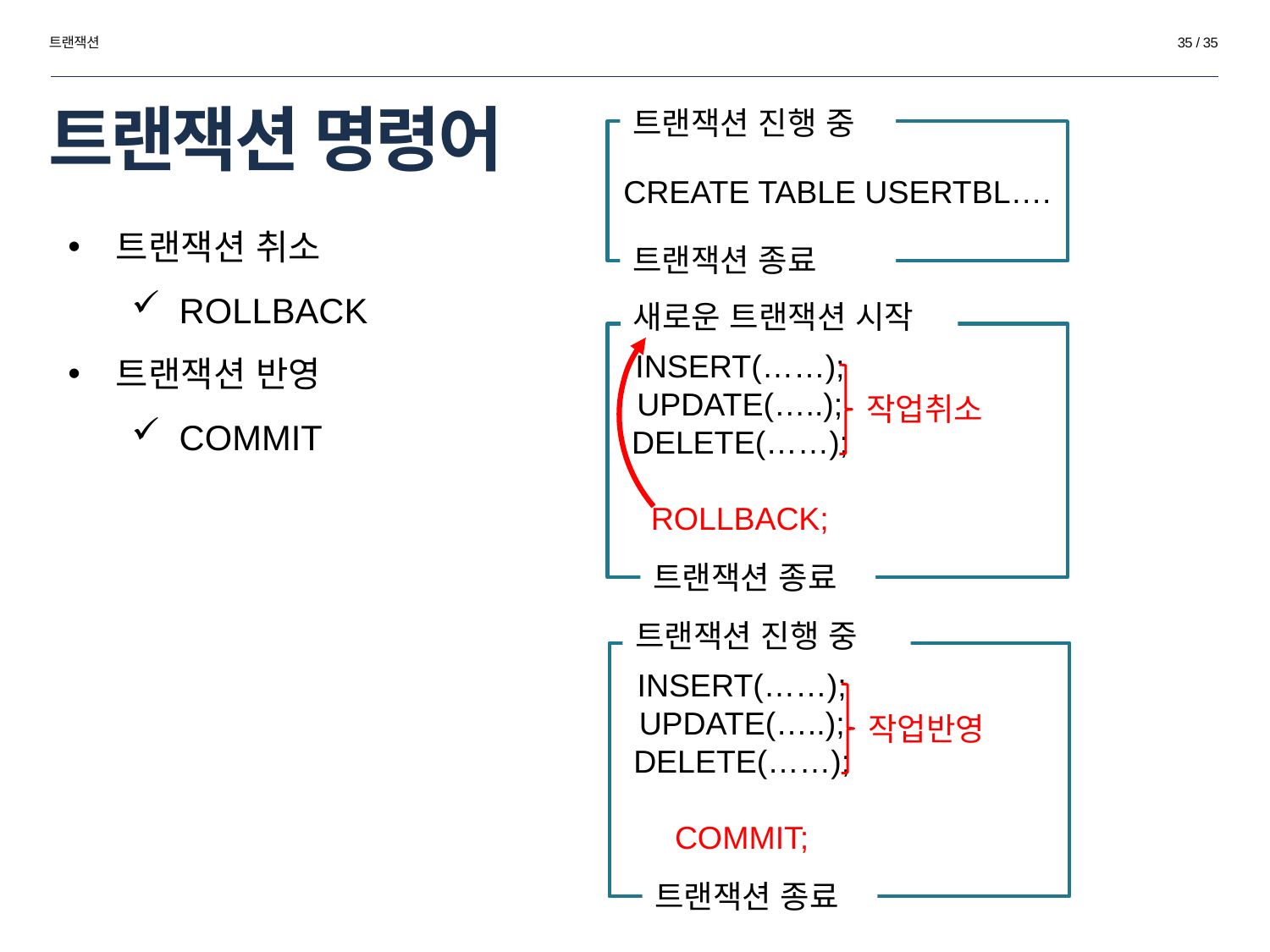

트랜잭션
35 / 35
# 트랜잭션 명령어
트랜잭션 진행 중
CREATE TABLE USERTBL….
트랜잭션 종료
트랜잭션 취소
ROLLBACK
트랜잭션 반영
COMMIT
새로운 트랜잭션 시작

INSERT(……);
UPDATE(…..);
DELETE(……);

ROLLBACK;

작업취소
트랜잭션 종료
트랜잭션 진행 중

INSERT(……);
UPDATE(…..);
DELETE(……);

COMMIT;

작업반영
트랜잭션 종료